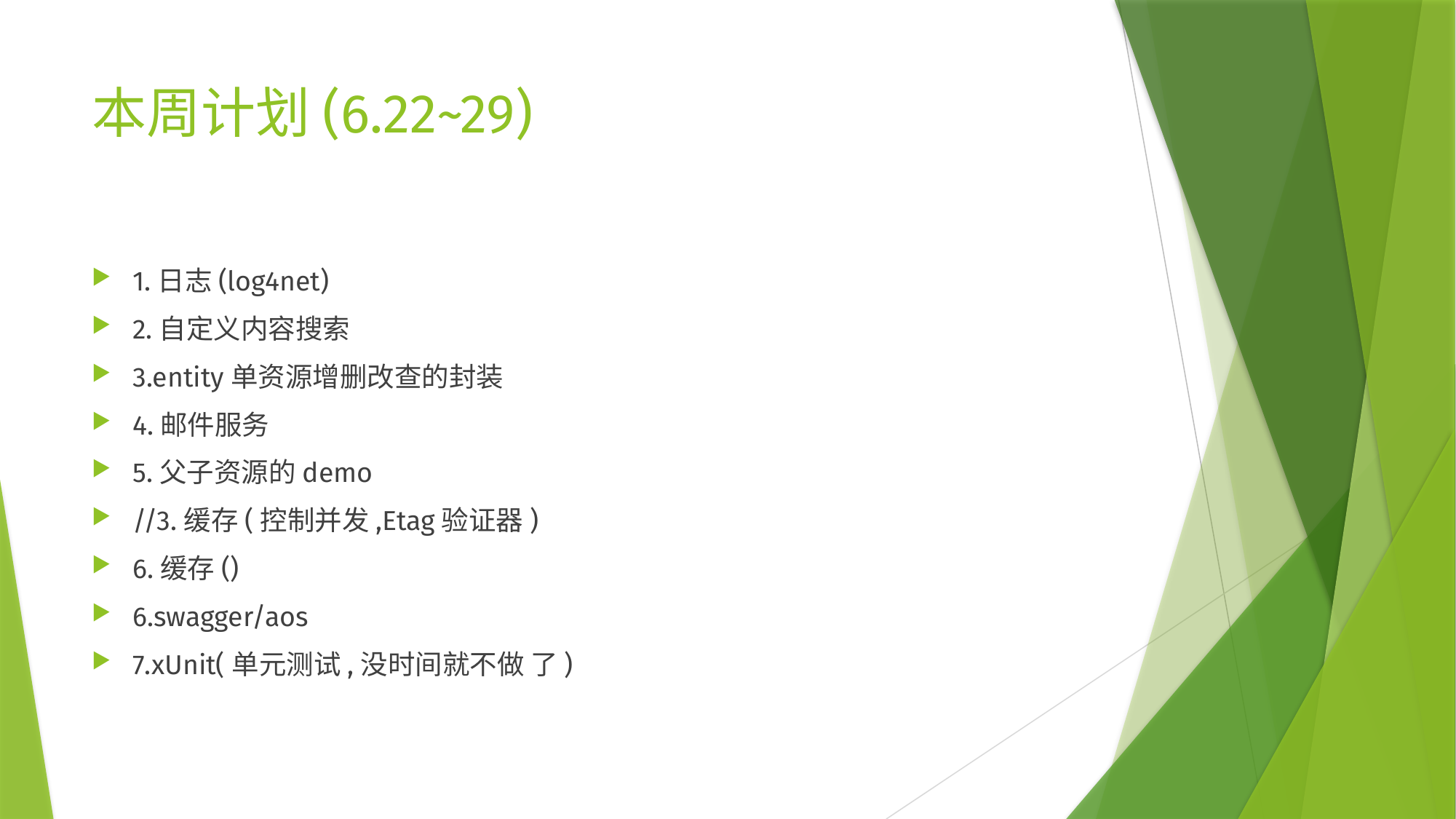

# 本周计划(6.22~29)
1.日志(log4net)
2.自定义内容搜索
3.entity单资源增删改查的封装
4.邮件服务
5.父子资源的demo
//3.缓存(控制并发,Etag验证器)
6.缓存()
6.swagger/aos
7.xUnit(单元测试,没时间就不做 了)